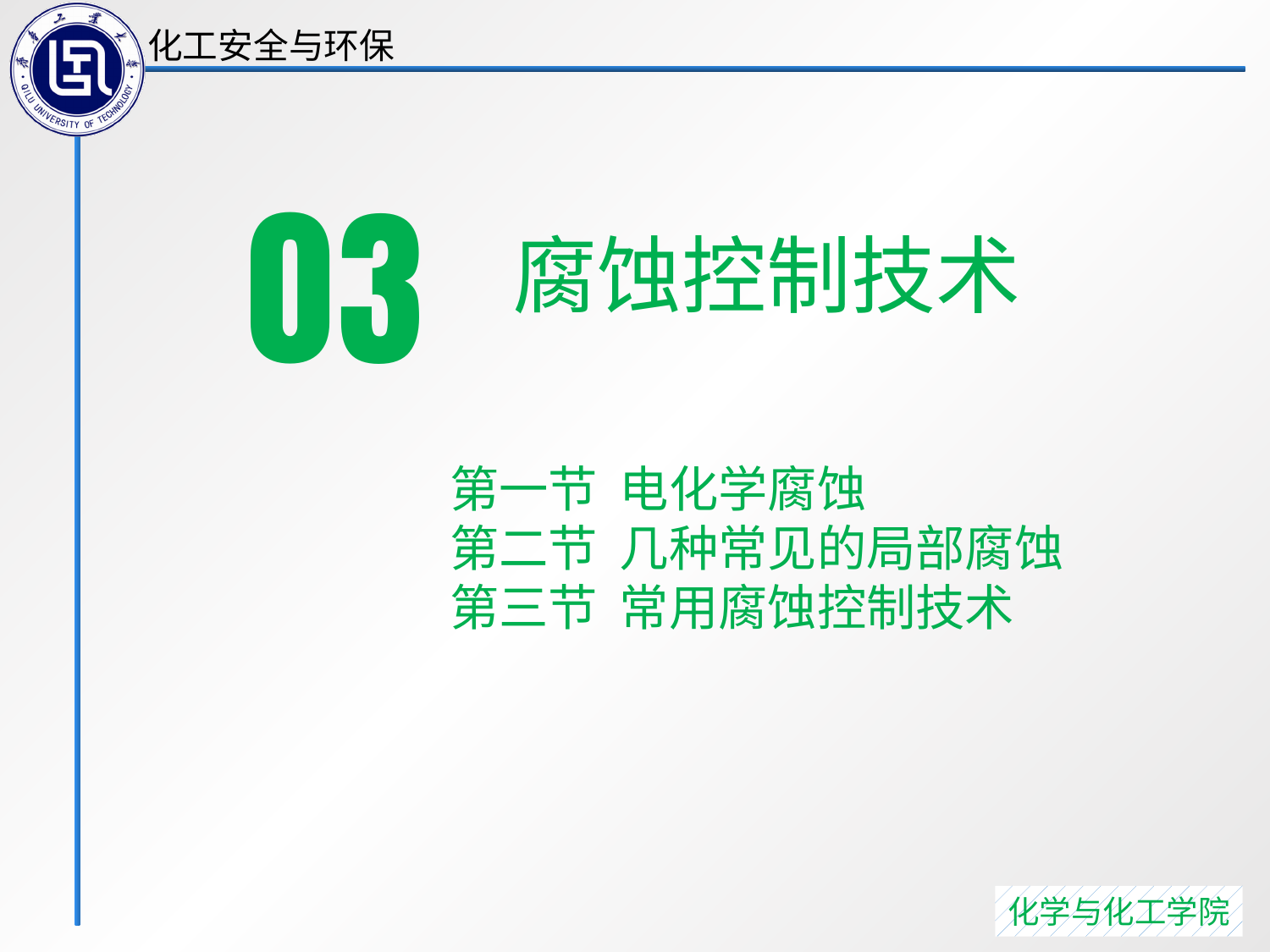

03
   腐蚀控制技术
第一节  电化学腐蚀
第二节  几种常见的局部腐蚀
第三节  常用腐蚀控制技术